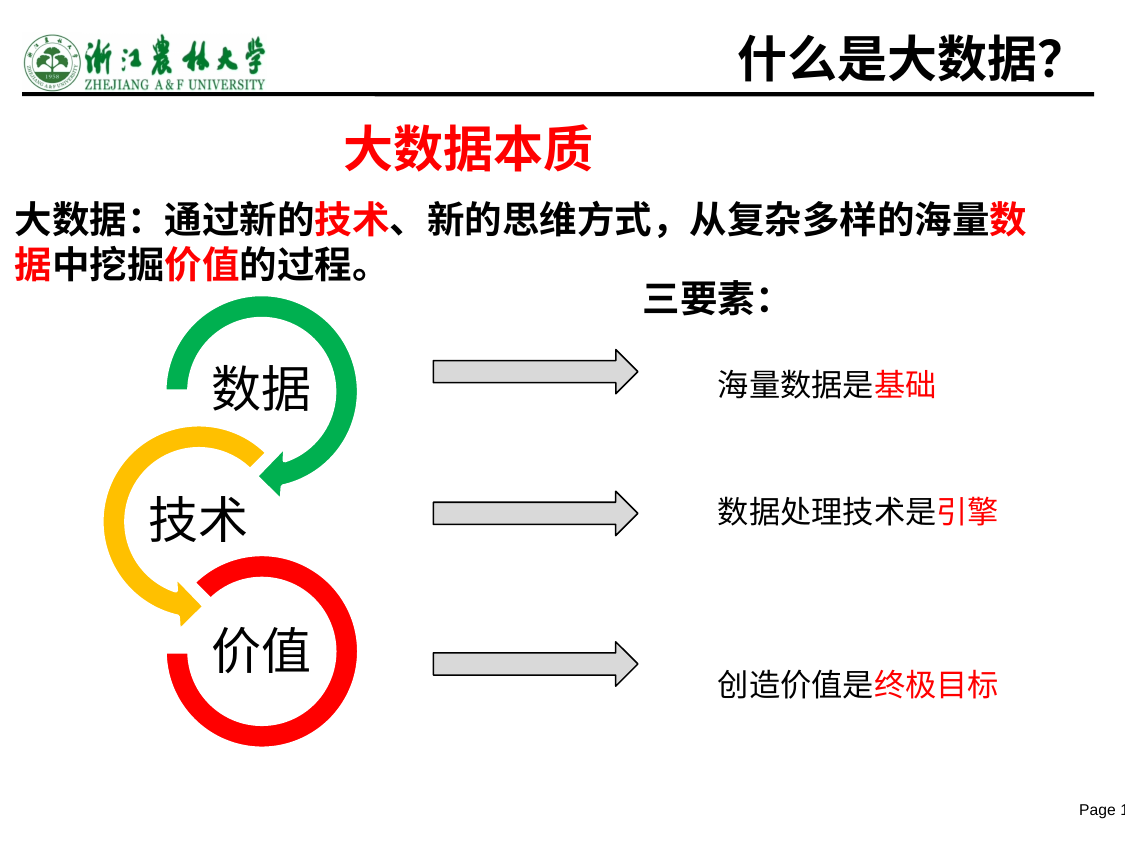

# 什么是大数据？
大数据本质
大数据：通过新的技术、新的思维方式，从复杂多样的海量数据中挖掘价值的过程。
数据
技术
价值
三要素：

海量数据是基础

数据处理技术是引擎

创造价值是终极目标